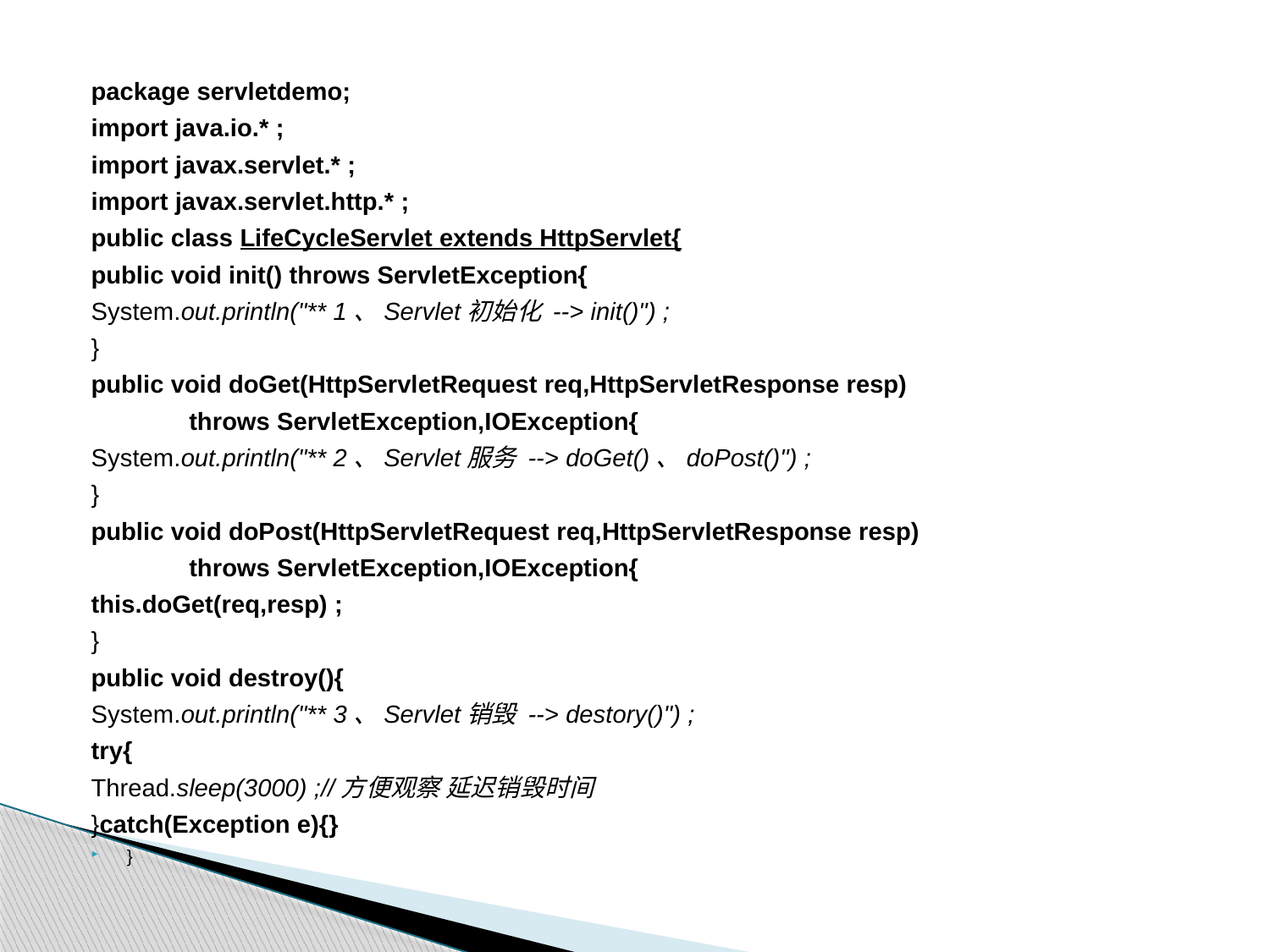

package servletdemo;
import java.io.* ;
import javax.servlet.* ;
import javax.servlet.http.* ;
public class LifeCycleServlet extends HttpServlet{
public void init() throws ServletException{
System.out.println("** 1、Servlet初始化 --> init()") ;
}
public void doGet(HttpServletRequest req,HttpServletResponse resp)
              throws ServletException,IOException{
System.out.println("** 2、Servlet服务 --> doGet()、doPost()") ;
}
public void doPost(HttpServletRequest req,HttpServletResponse resp)
              throws ServletException,IOException{
this.doGet(req,resp) ;
}
public void destroy(){
System.out.println("** 3、Servlet销毁 --> destory()") ;
try{
Thread.sleep(3000) ;//方便观察 延迟销毁时间
}catch(Exception e){}
}